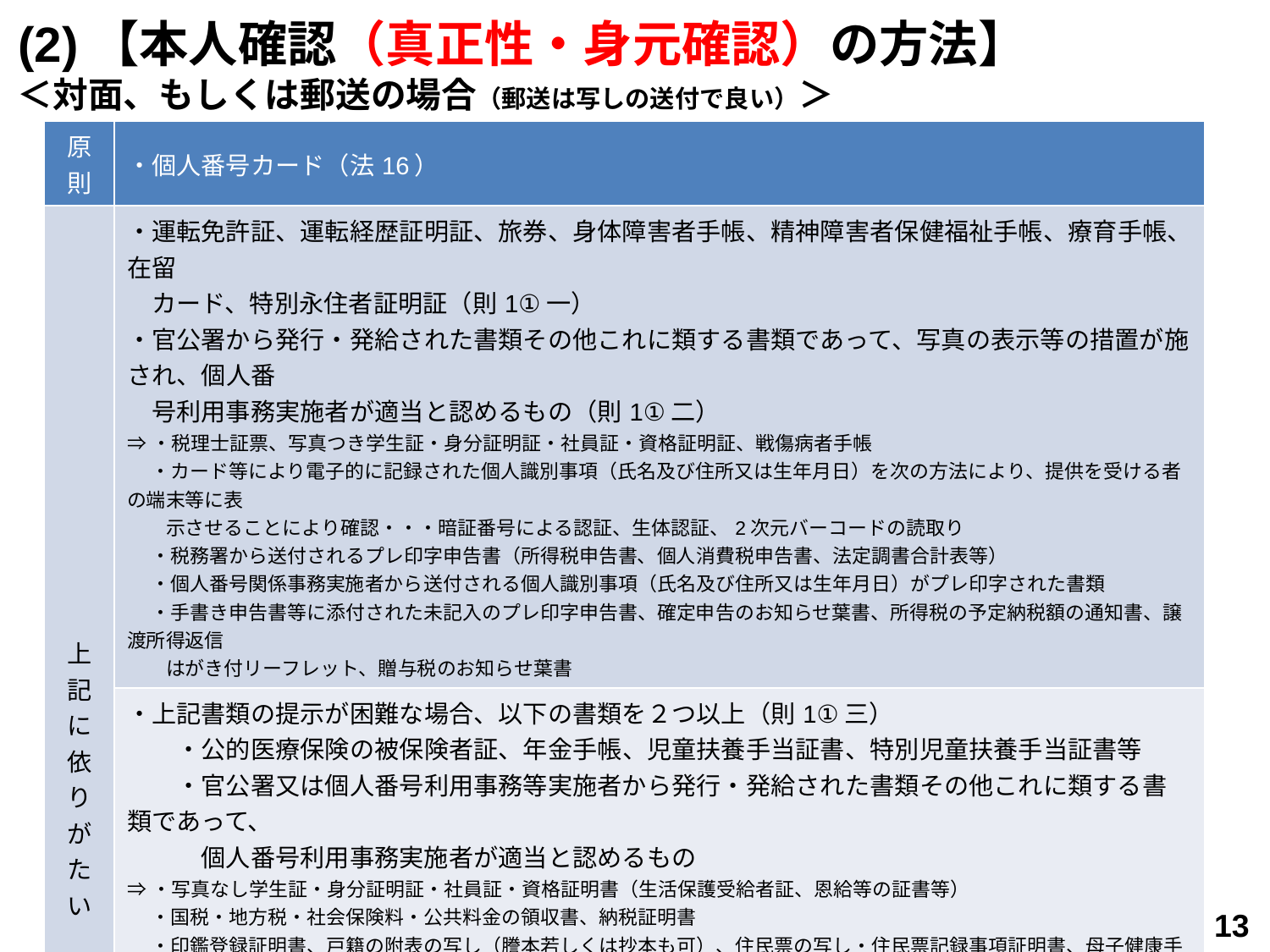

(2)【本人確認（真正性・身元確認）の方法】
＜対面、もしくは郵送の場合（郵送は写しの送付で良い）＞
| 原則 | ・個人番号カード（法16） |
| --- | --- |
| 上 記 に 依 り が た い | ・運転免許証、運転経歴証明証、旅券、身体障害者手帳、精神障害者保健福祉手帳、療育手帳、在留 　カード、特別永住者証明証（則1①一） ・官公署から発行・発給された書類その他これに類する書類であって、写真の表示等の措置が施され、個人番 　号利用事務実施者が適当と認めるもの（則1①二） ⇒・税理士証票、写真つき学生証・身分証明証・社員証・資格証明証、戦傷病者手帳 　 ・カード等により電子的に記録された個人識別事項（氏名及び住所又は生年月日）を次の方法により、提供を受ける者の端末等に表 　　示させることにより確認・・・暗証番号による認証、生体認証、2次元バーコードの読取り 　 ・税務署から送付されるプレ印字申告書（所得税申告書、個人消費税申告書、法定調書合計表等） 　 ・個人番号関係事務実施者から送付される個人識別事項（氏名及び住所又は生年月日）がプレ印字された書類 　 ・手書き申告書等に添付された未記入のプレ印字申告書、確定申告のお知らせ葉書、所得税の予定納税額の通知書、譲渡所得返信 　　はがき付リーフレット、贈与税のお知らせ葉書 |
|  | ・上記書類の提示が困難な場合、以下の書類を２つ以上（則1①三） 　　・公的医療保険の被保険者証、年金手帳、児童扶養手当証書、特別児童扶養手当証書等 　　・官公署又は個人番号利用事務等実施者から発行・発給された書類その他これに類する書類であって、　　 　　　個人番号利用事務実施者が適当と認めるもの ⇒・写真なし学生証・身分証明証・社員証・資格証明書（生活保護受給者証、恩給等の証書等） 　 ・国税・地方税・社会保険料・公共料金の領収書、納税証明書 　 ・印鑑登録証明書、戸籍の附表の写し（謄本若しくは抄本も可）、住民票の写し・住民票記録事項証明書、母子健康手帳 　 ・源泉徴収票（給与所得・退職所得・公的年金等）、支払通知書（配当等とみなす金額に関する支払通知書、上場株式配当等の 　　　支払通知書、など）、特定口座年間取引報告書 |
|  | ・上記書類の提示が困難な場合で財務大臣等に提出する場合（則1③） ⇒・公的医療保険の被保険者証、年金手帳、児童扶養手当証書、特別児童扶養手当証書等の確認 　　・申告書等に添付された書類であって、本人に対し一に限り発行・発給された証書又は官公署から発行・発給された書類の確認 　　・申告書等に記載されている預貯金口座の名義人の氏名、金融機関・口座番号等の確認 　　・調査において確認した事項等の個人番号の提供を行う者しか知り得ない事項の確認 　　・還付請求でない時、申告書等を作成するに当たって必要となる事項又は考慮すべき事項であって財務大臣が適当と認める事項等の 　　　確認 |
13
13